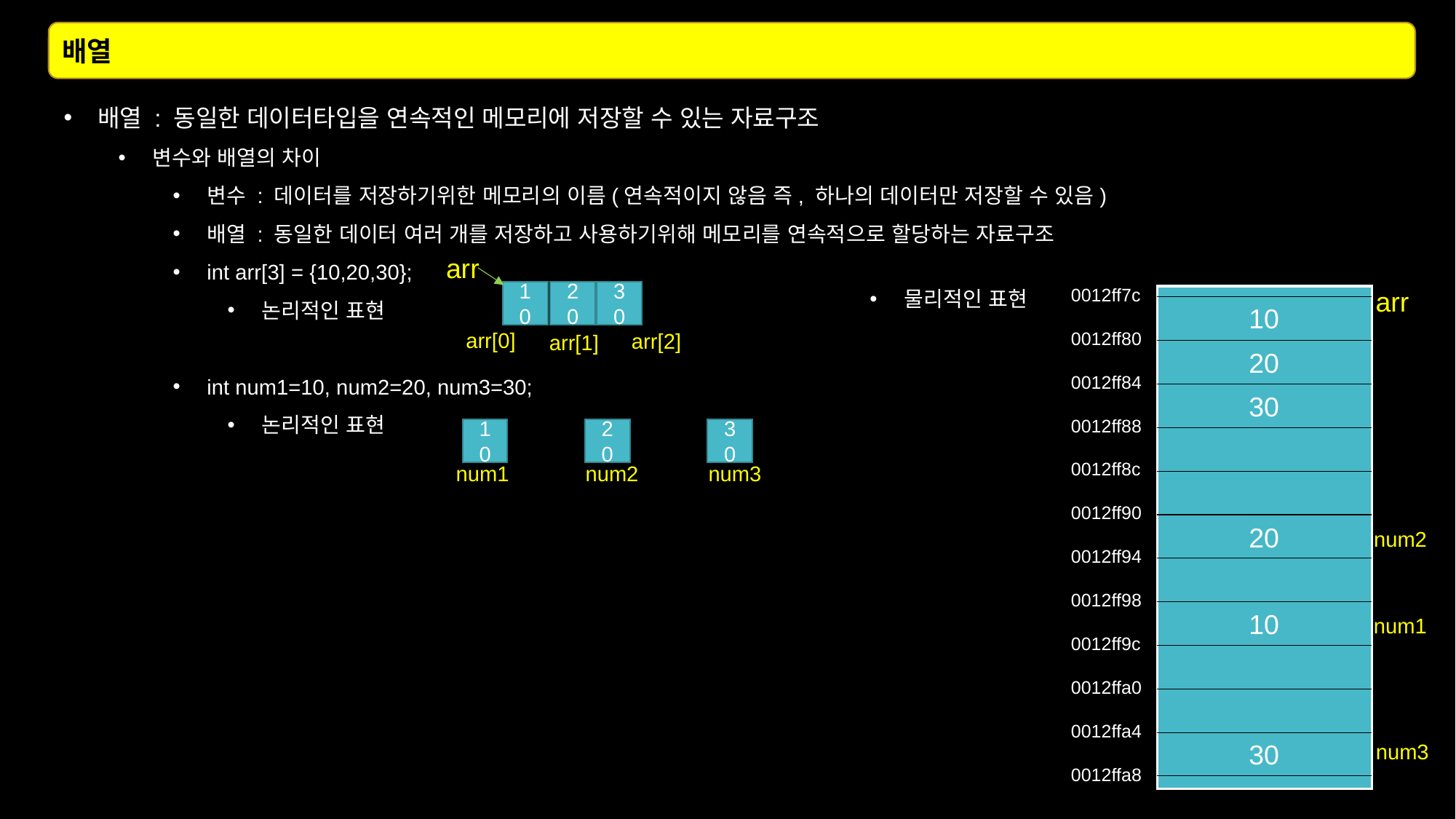

배열
배열 : 동일한 데이터타입을 연속적인 메모리에 저장할 수 있는 자료구조
변수와 배열의 차이
변수 : 데이터를 저장하기위한 메모리의 이름(연속적이지 않음 즉, 하나의 데이터만 저장할 수 있음)
배열 : 동일한 데이터 여러 개를 저장하고 사용하기위해 메모리를 연속적으로 할당하는 자료구조
int arr[3] = {10,20,30};
논리적인 표현

int num1=10, num2=20, num3=30;
논리적인 표현

arr
10
20
30
arr[0]
arr[2]
arr[1]
0012ff7c

0012ff80

0012ff84

0012ff88

0012ff8c

0012ff90

0012ff94

0012ff98

0012ff9c

0012ffa0

0012ffa4

0012ffa8

10
20
30
20
10
30
arr
물리적인 표현
10
20
30
num1
num2
num3
num2
num1
num3